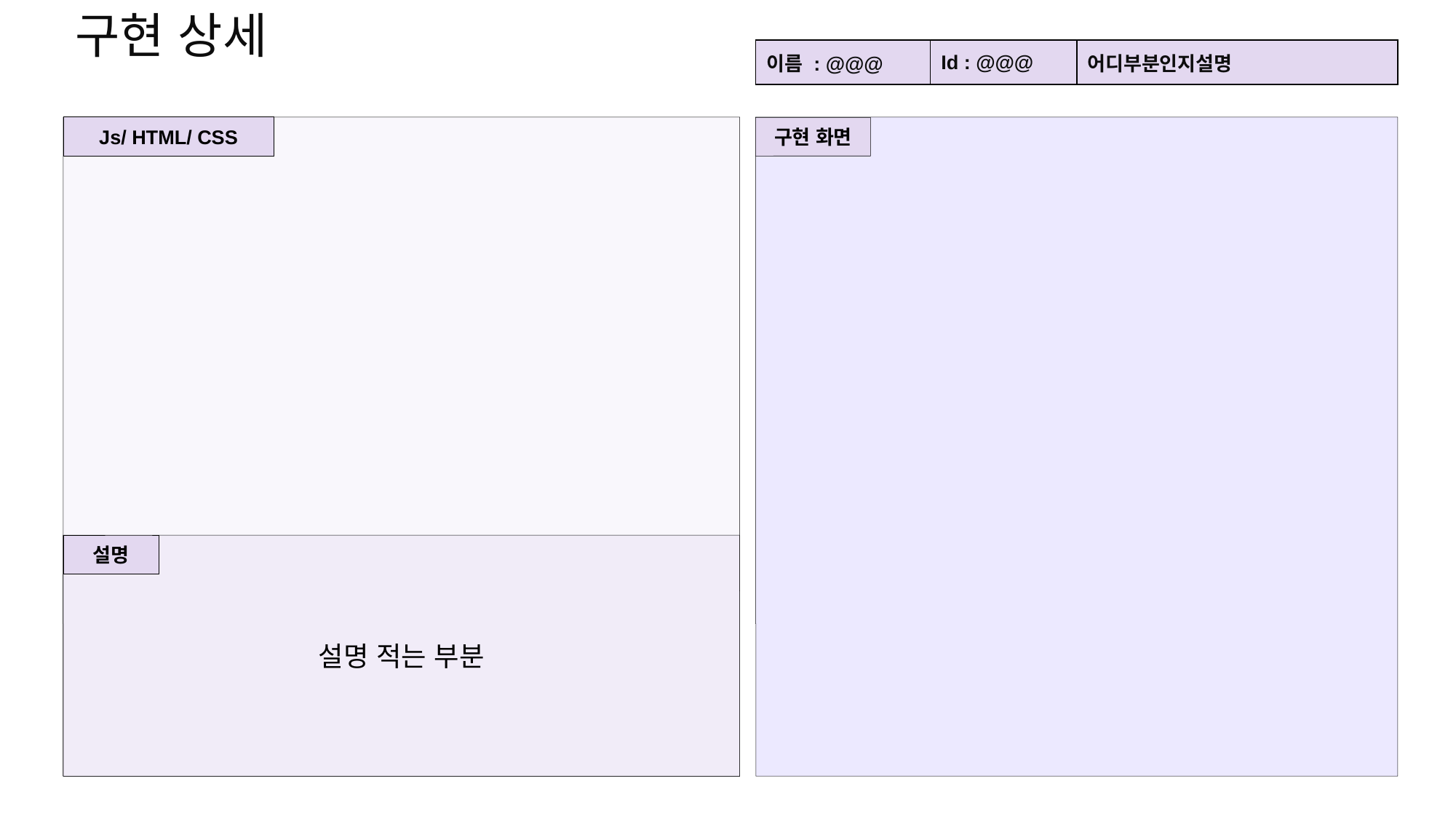

구현 상세
| 이름 : @@@ | Id : @@@ | 어디부분인지설명 |
| --- | --- | --- |

Js/ HTML/ CSS

구현 화면
설명 적는 부분
설명